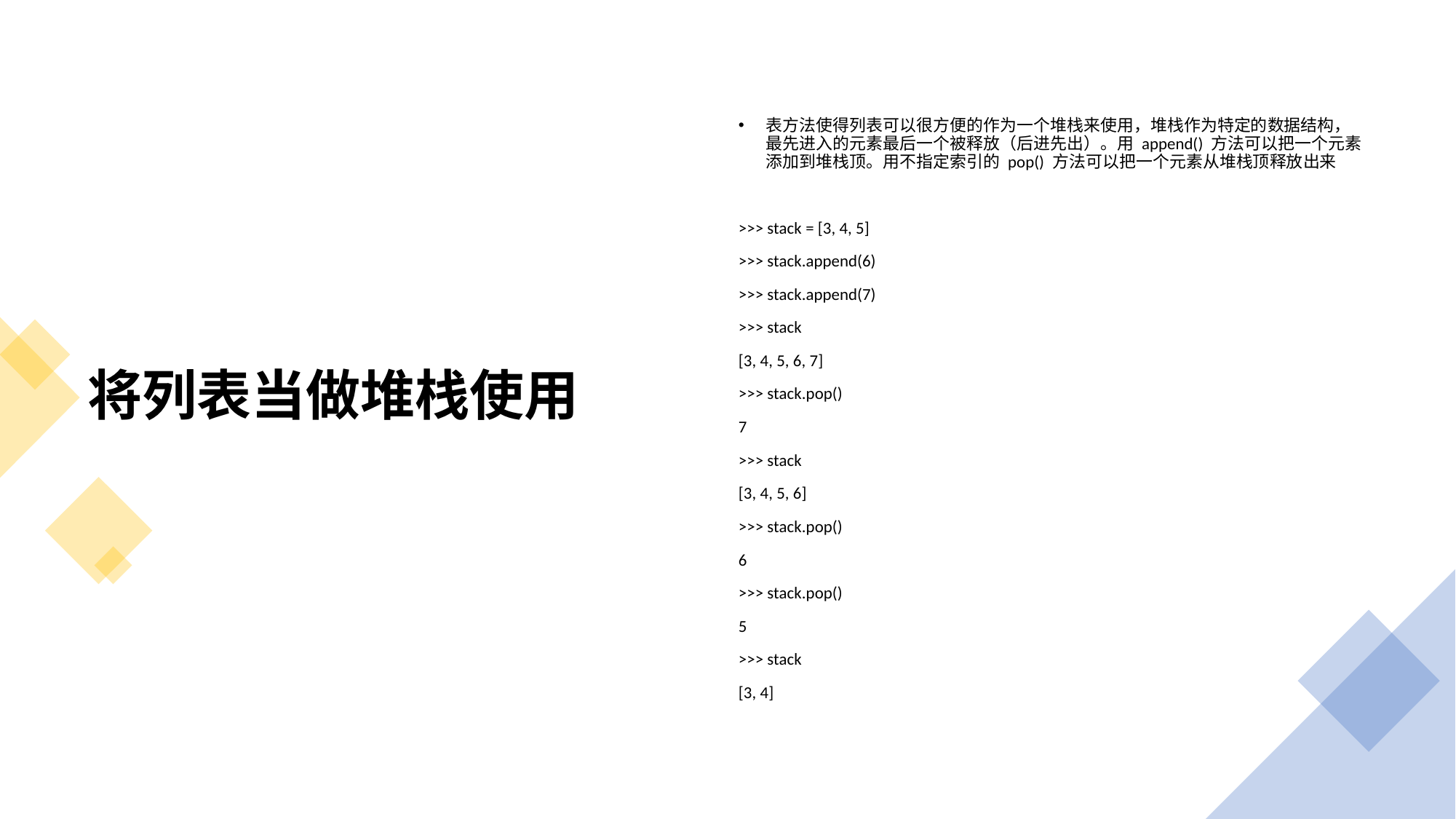

# 将列表当做堆栈使用
表方法使得列表可以很方便的作为一个堆栈来使用，堆栈作为特定的数据结构，最先进入的元素最后一个被释放（后进先出）。用 append() 方法可以把一个元素添加到堆栈顶。用不指定索引的 pop() 方法可以把一个元素从堆栈顶释放出来

>>> stack = [3, 4, 5]
>>> stack.append(6)
>>> stack.append(7)
>>> stack
[3, 4, 5, 6, 7]
>>> stack.pop()
7
>>> stack
[3, 4, 5, 6]
>>> stack.pop()
6
>>> stack.pop()
5
>>> stack
[3, 4]